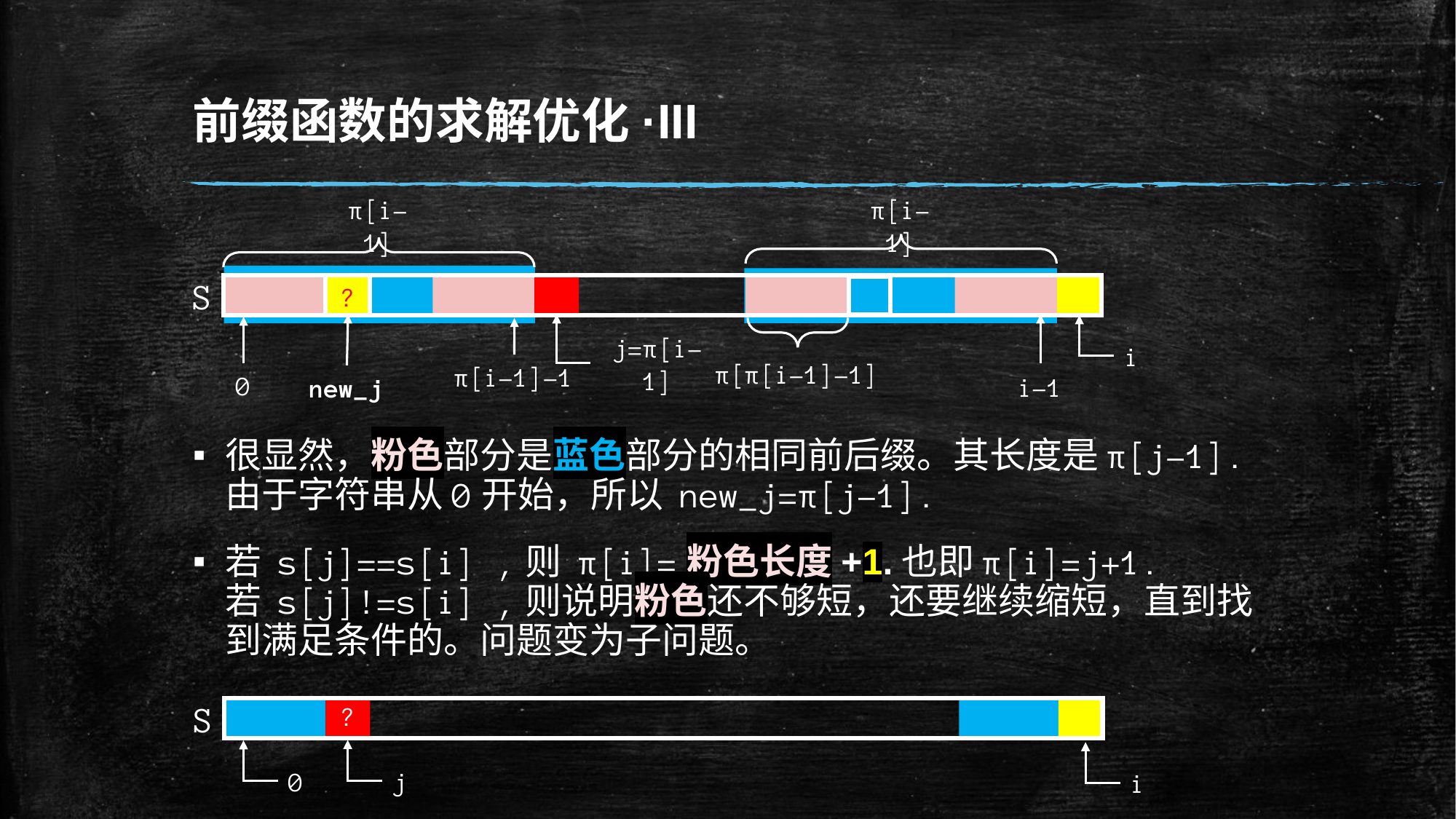

# 前缀函数的求解优化·III

π[i-1]
π[i-1]

很显然，粉色部分是蓝色部分的相同前后缀。其长度是π[j-1]. 由于字符串从0开始，所以 new_j=π[j-1].
若 s[j]==s[i] ,则 π[i]=粉色长度+1.也即π[i]=j+1.
若 s[j]!=s[i] ,则说明粉色还不够短，还要继续缩短，直到找到满足条件的。问题变为子问题。

S
?

j=π[i-1]
i
π[π[i-1]-1]
π[i-1]-1
0
i-1
new_j
S
?

j
0
i